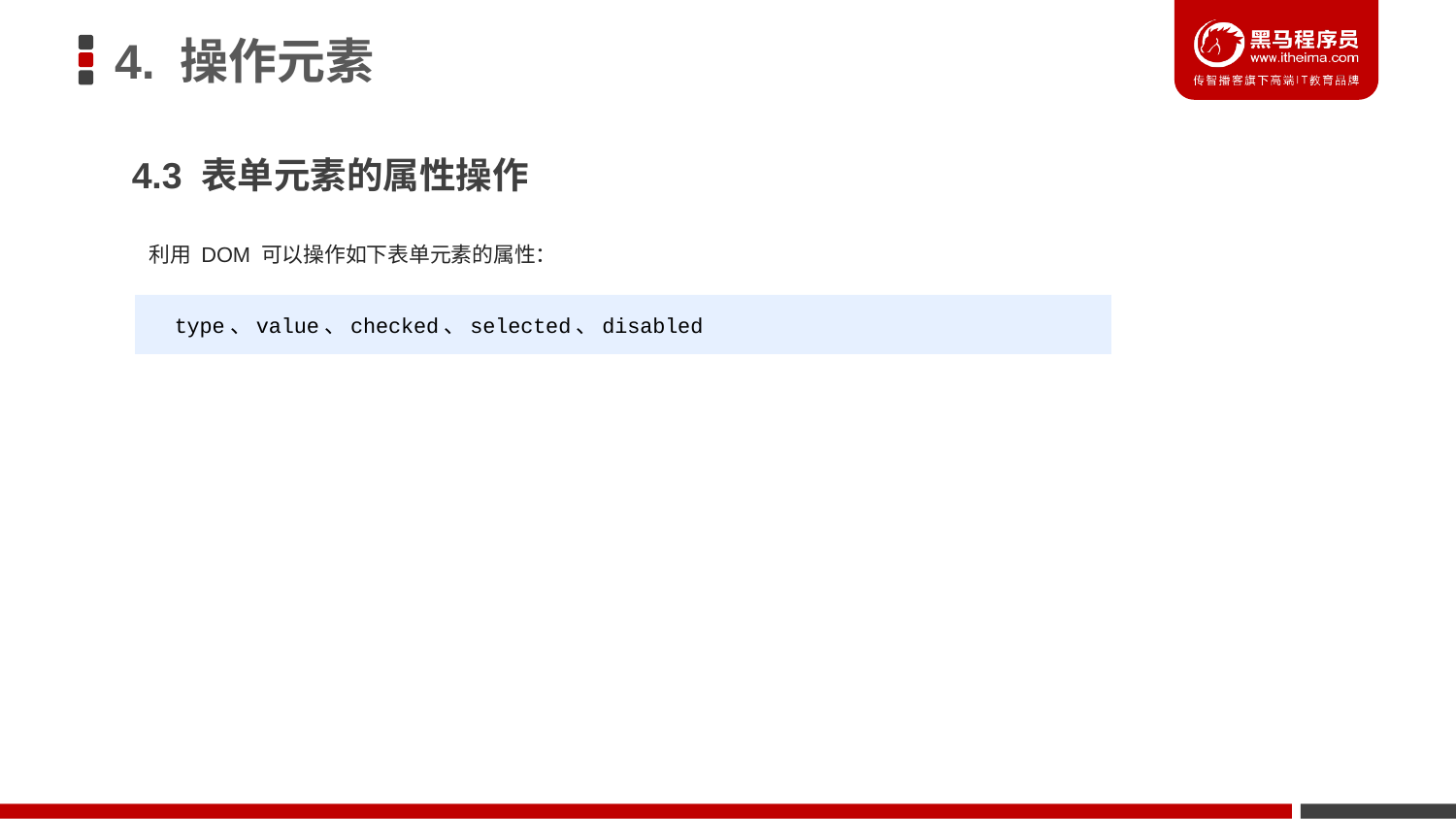

# 4. 操作元素
4.3 表单元素的属性操作
利用 DOM 可以操作如下表单元素的属性：
  type、value、checked、selected、disabled